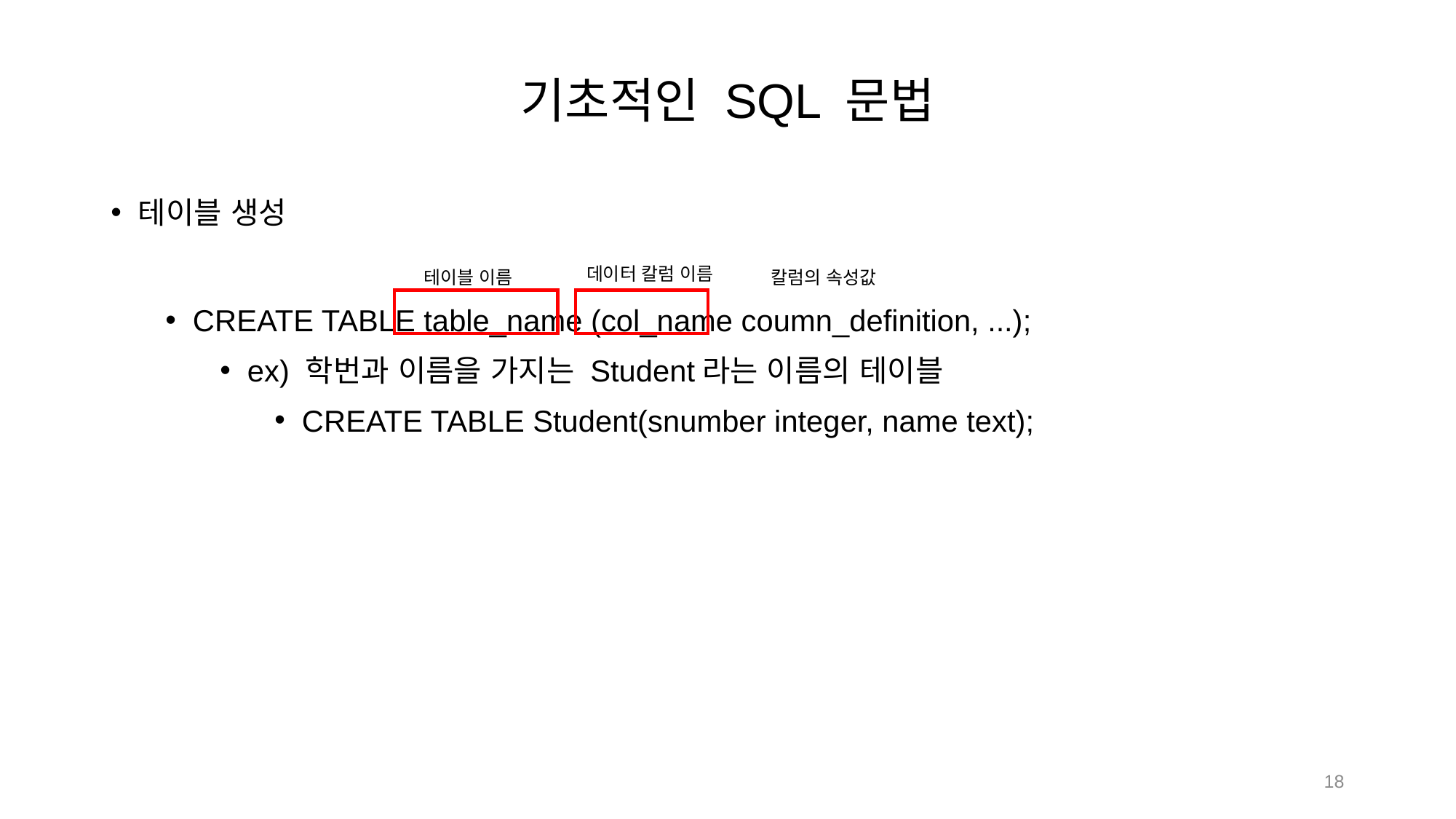

# 기초적인 SQL 문법
테이블 생성

CREATE TABLE table_name (col_name coumn_definition, ...);
ex) 학번과 이름을 가지는 Student라는 이름의 테이블
CREATE TABLE Student(snumber integer, name text);

데이터 칼럼 이름
테이블 이름
칼럼의 속성값

18